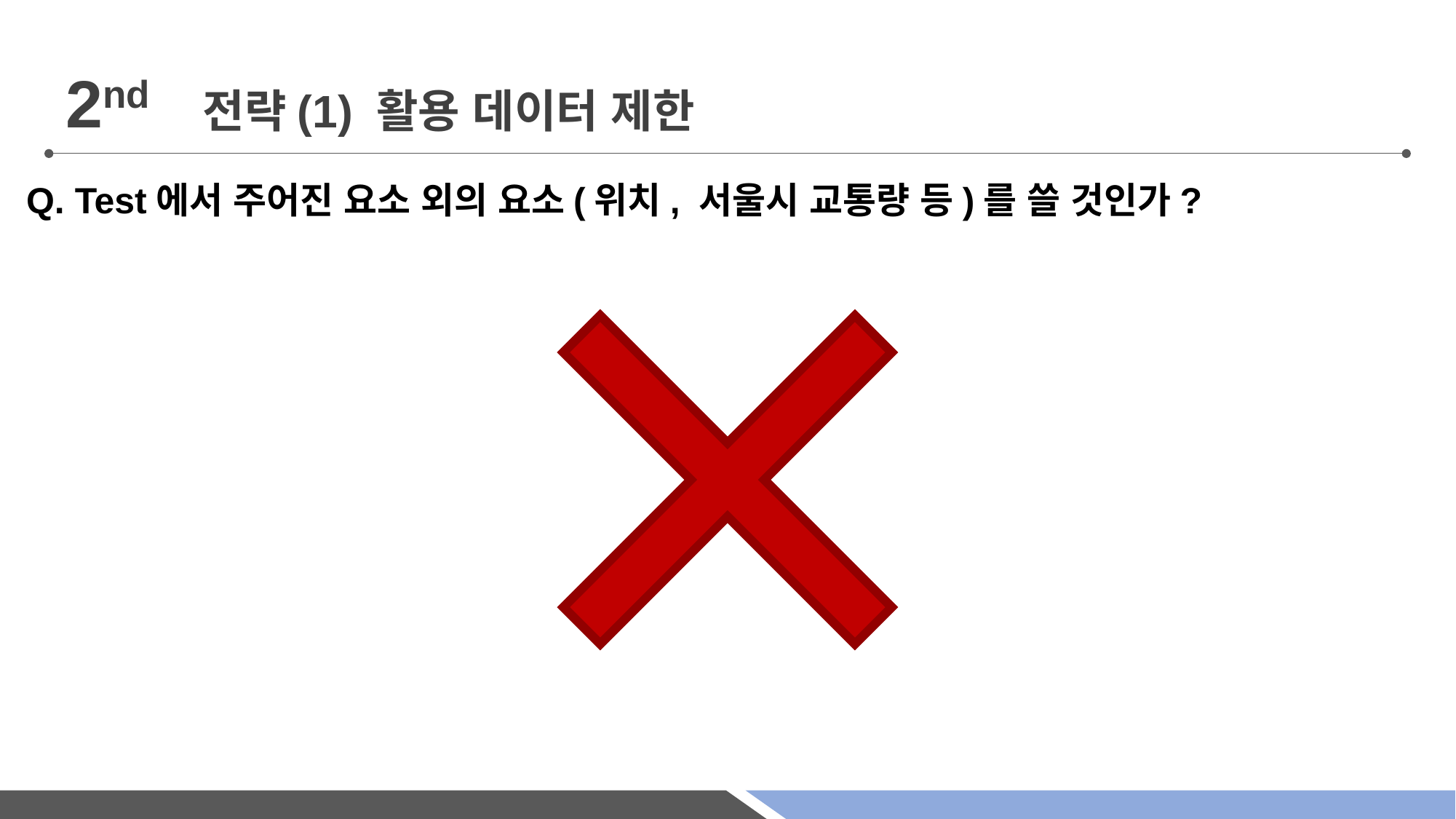

2nd  전략(1) 활용 데이터 제한
Q. Test에서 주어진 요소 외의 요소(위치, 서울시 교통량 등)를 쓸 것인가?